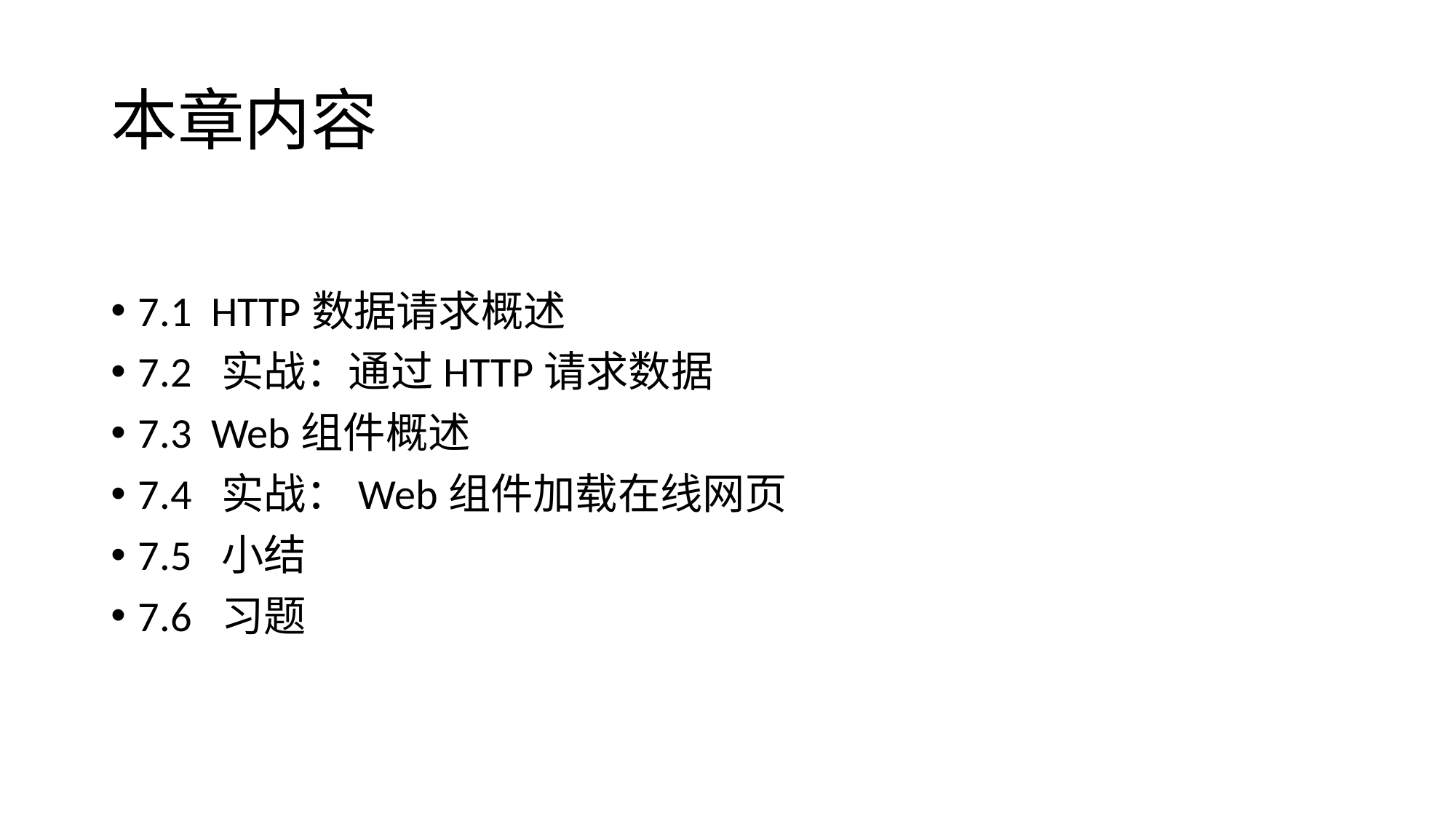

# 本章内容

7.1  HTTP数据请求概述
7.2  实战：通过HTTP请求数据
7.3  Web组件概述
7.4  实战：Web组件加载在线网页
7.5  小结
7.6  习题